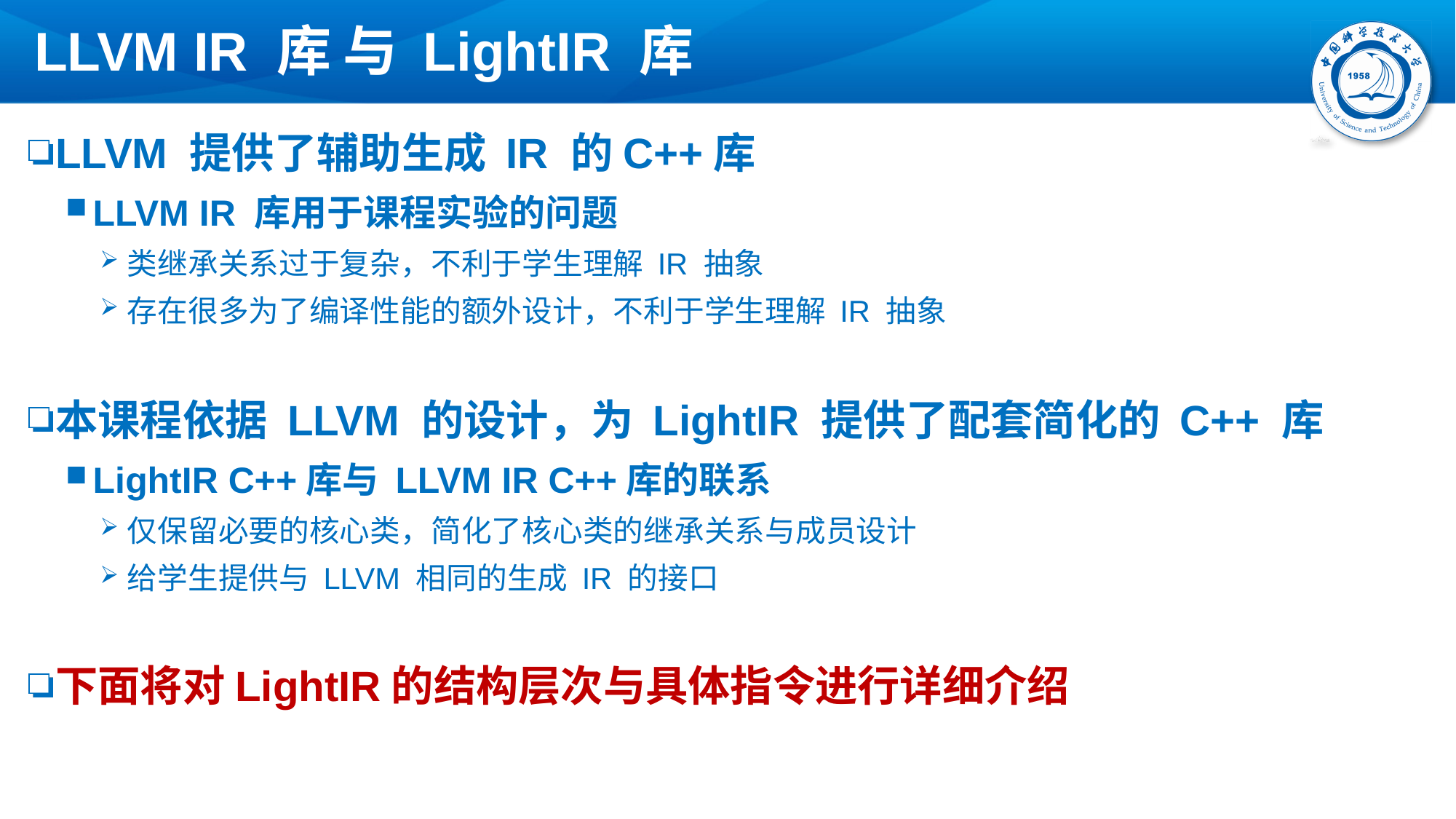

# LLVM IR 库 与 LightIR 库
LLVM 提供了辅助生成 IR 的C++库
LLVM IR 库用于课程实验的问题
类继承关系过于复杂，不利于学生理解 IR 抽象
存在很多为了编译性能的额外设计，不利于学生理解 IR 抽象

本课程依据 LLVM 的设计，为 LightIR 提供了配套简化的 C++ 库
LightIR C++库与 LLVM IR C++库的联系
仅保留必要的核心类，简化了核心类的继承关系与成员设计
给学生提供与 LLVM 相同的生成 IR 的接口

下面将对LightIR的结构层次与具体指令进行详细介绍